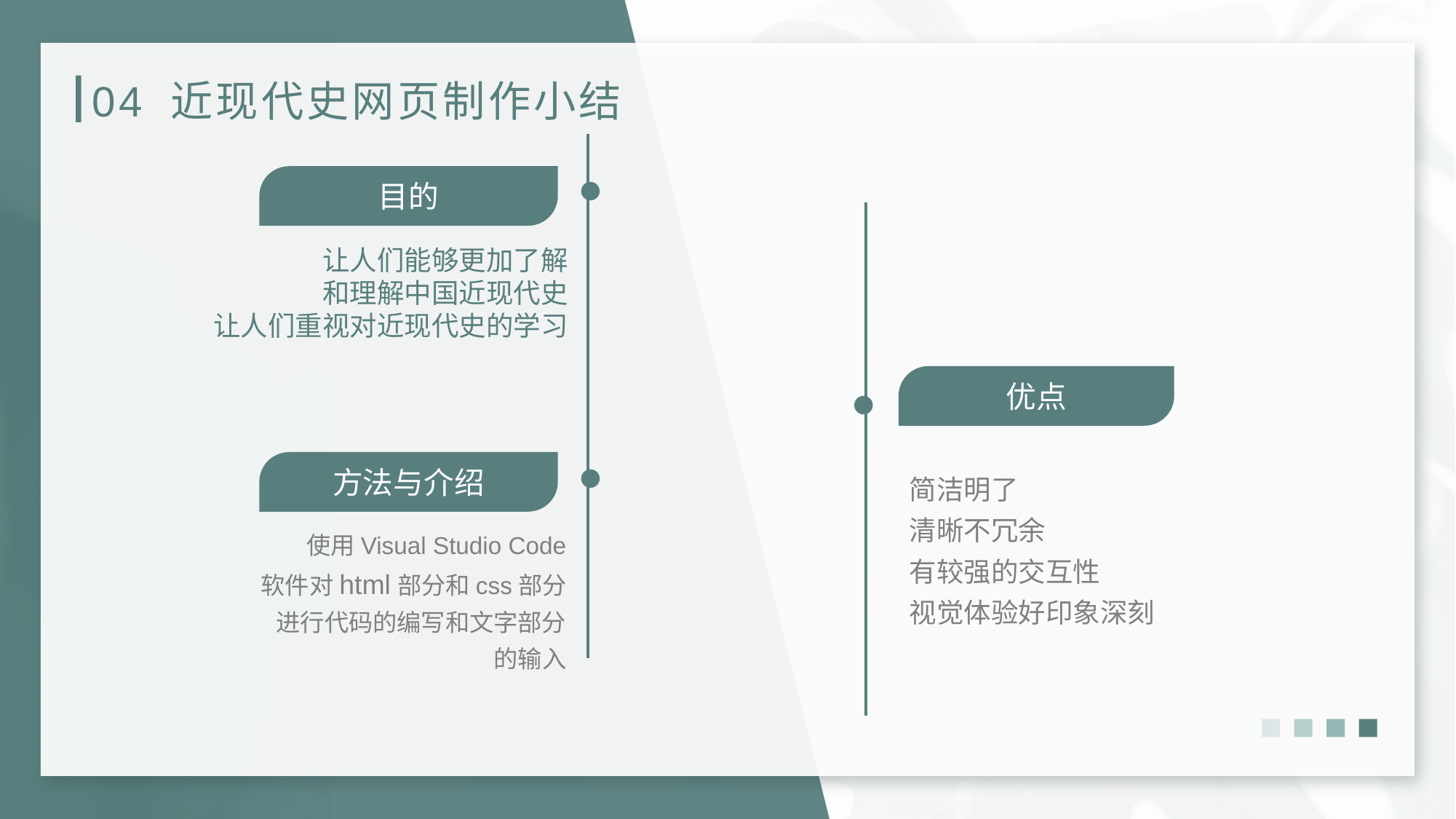

# 04 近现代史网页制作小结

目的

让人们能够更加了解
和理解中国近现代史
让人们重视对近现代史的学习

优点

方法与介绍
简洁明了
清晰不冗余
有较强的交互性
视觉体验好印象深刻

使用Visual Studio Code
软件对html部分和css部分
进行代码的编写和文字部分的输入